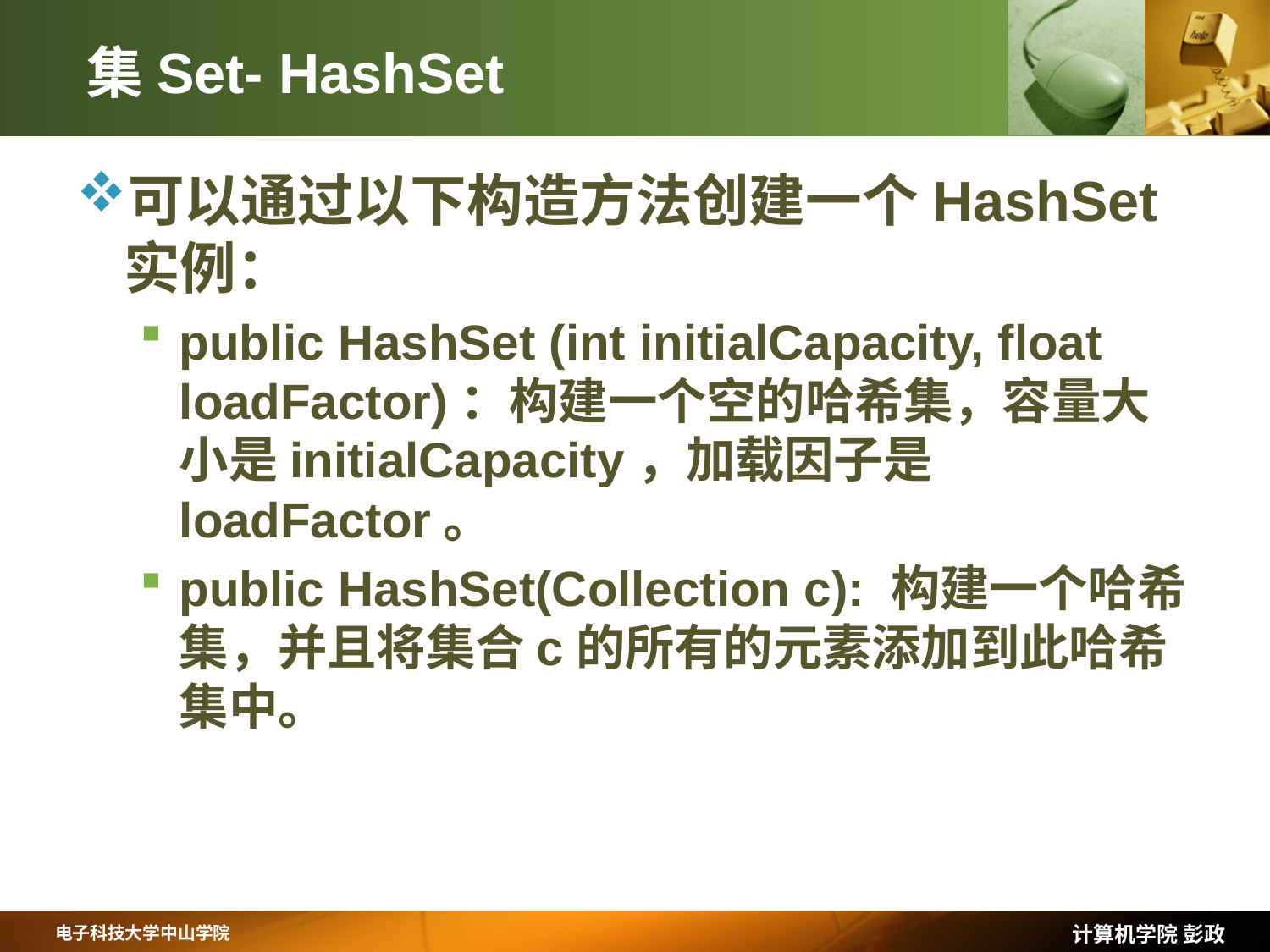

# 集Set- HashSet
可以通过以下构造方法创建一个HashSet实例：
public HashSet (int initialCapacity, float loadFactor)：构建一个空的哈希集，容量大小是initialCapacity，加载因子是loadFactor。
public HashSet(Collection c): 构建一个哈希集，并且将集合c的所有的元素添加到此哈希集中。
计算机学院 彭政
电子科技大学中山学院